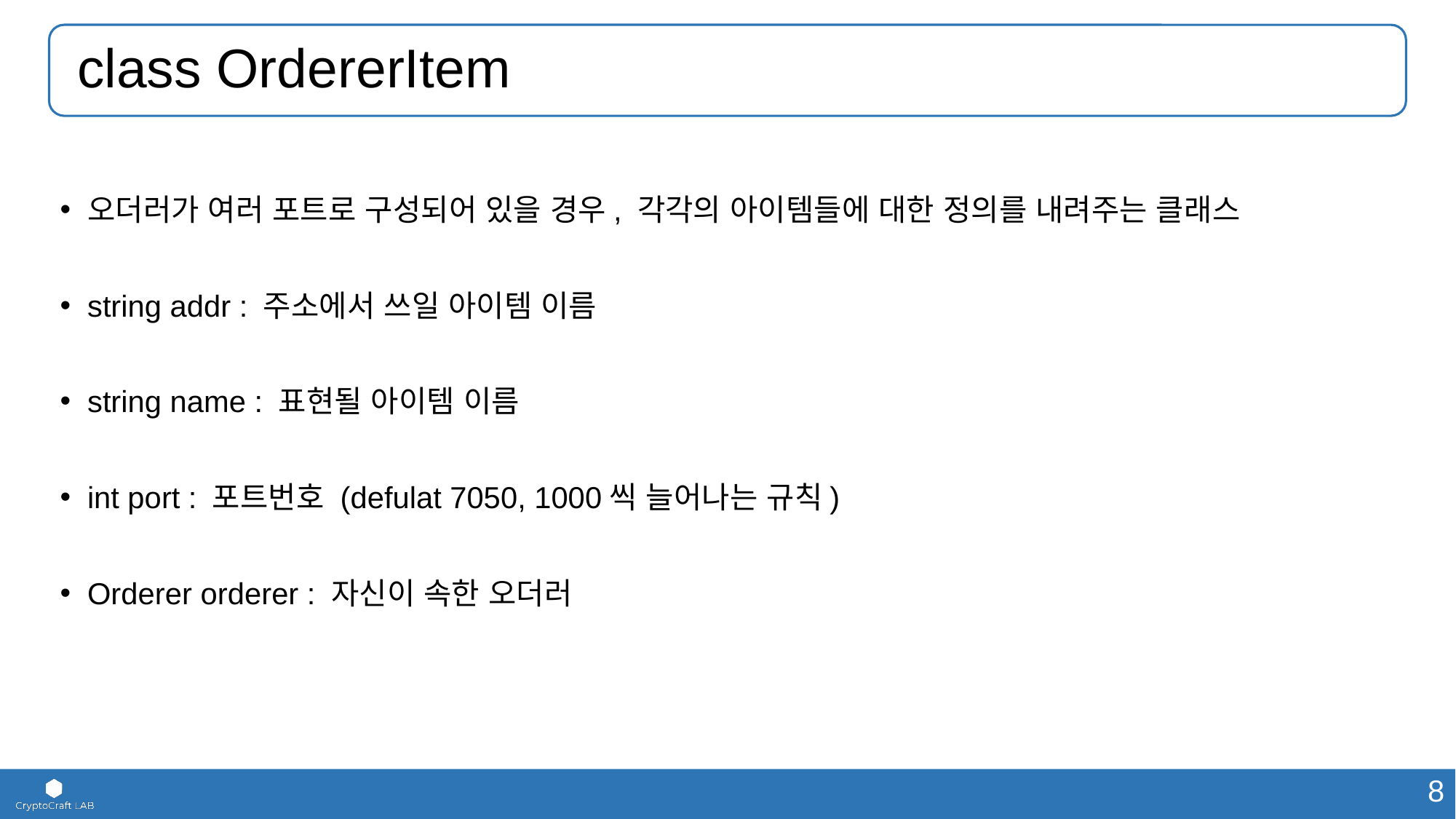

# class OrdererItem

오더러가 여러 포트로 구성되어 있을 경우, 각각의 아이템들에 대한 정의를 내려주는 클래스

string addr : 주소에서 쓰일 아이템 이름

string name : 표현될 아이템 이름

int port : 포트번호 (defulat 7050, 1000씩 늘어나는 규칙)

Orderer orderer : 자신이 속한 오더러